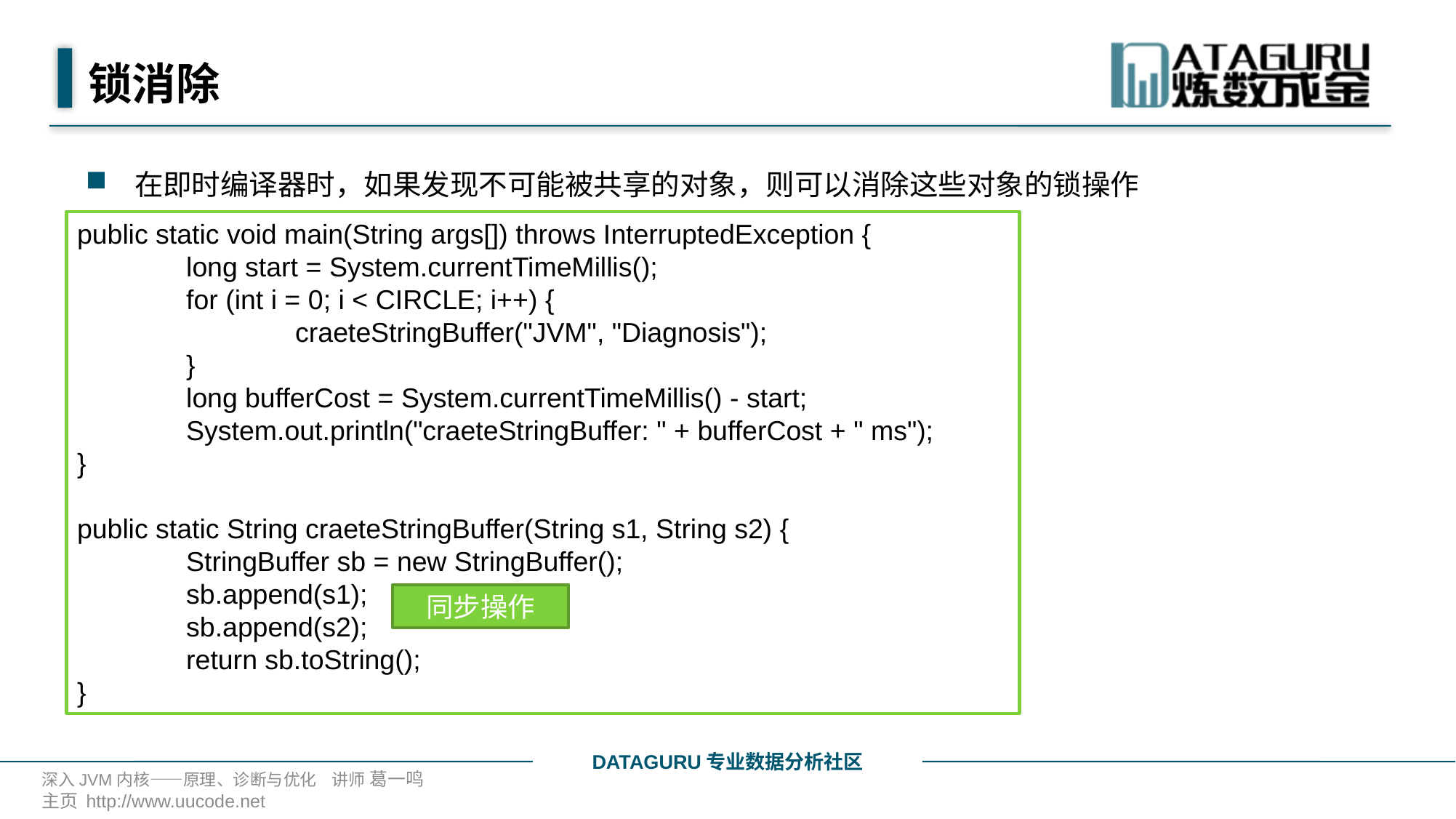

# 锁消除
在即时编译器时，如果发现不可能被共享的对象，则可以消除这些对象的锁操作

public static void main(String args[]) throws InterruptedException {
	long start = System.currentTimeMillis();
	for (int i = 0; i < CIRCLE; i++) {
		craeteStringBuffer("JVM", "Diagnosis");
	}
	long bufferCost = System.currentTimeMillis() - start;
	System.out.println("craeteStringBuffer: " + bufferCost + " ms");
}

public static String craeteStringBuffer(String s1, String s2) {
	StringBuffer sb = new StringBuffer();
	sb.append(s1);
	sb.append(s2);
	return sb.toString();
}
同步操作